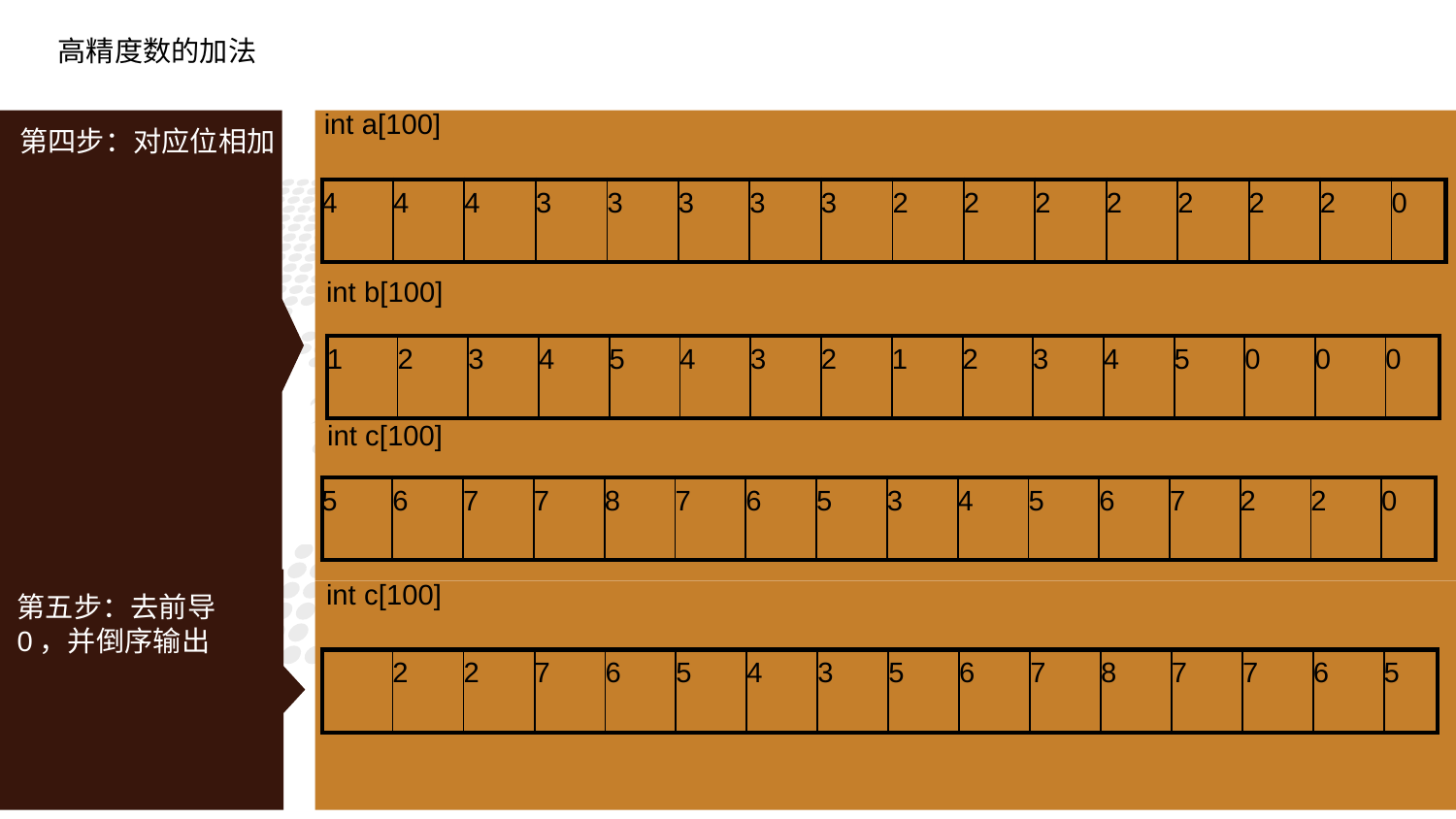

高精度数的加法
int a[100]

第四步：对应位相加
| 4 | 4 | 4 | 3 | 3 | 3 | 3 | 3 | 2 | 2 | 2 | 2 | 2 | 2 | 2 | 0 |
| --- | --- | --- | --- | --- | --- | --- | --- | --- | --- | --- | --- | --- | --- | --- | --- |

int b[100]
1
| 1 | 2 | 3 | 4 | 5 | 4 | 3 | 2 | 1 | 2 | 3 | 4 | 5 | 0 | 0 | 0 |
| --- | --- | --- | --- | --- | --- | --- | --- | --- | --- | --- | --- | --- | --- | --- | --- |
int c[100]
| 5 | 6 | 7 | 7 | 8 | 7 | 6 | 5 | 3 | 4 | 5 | 6 | 7 | 2 | 2 | 0 |
| --- | --- | --- | --- | --- | --- | --- | --- | --- | --- | --- | --- | --- | --- | --- | --- |

int c[100]
PART  ONE

第五步：去前导0，并倒序输出
|  | 2 | 2 | 7 | 6 | 5 | 4 | 3 | 5 | 6 | 7 | 8 | 7 | 7 | 6 | 5 |
| --- | --- | --- | --- | --- | --- | --- | --- | --- | --- | --- | --- | --- | --- | --- | --- |